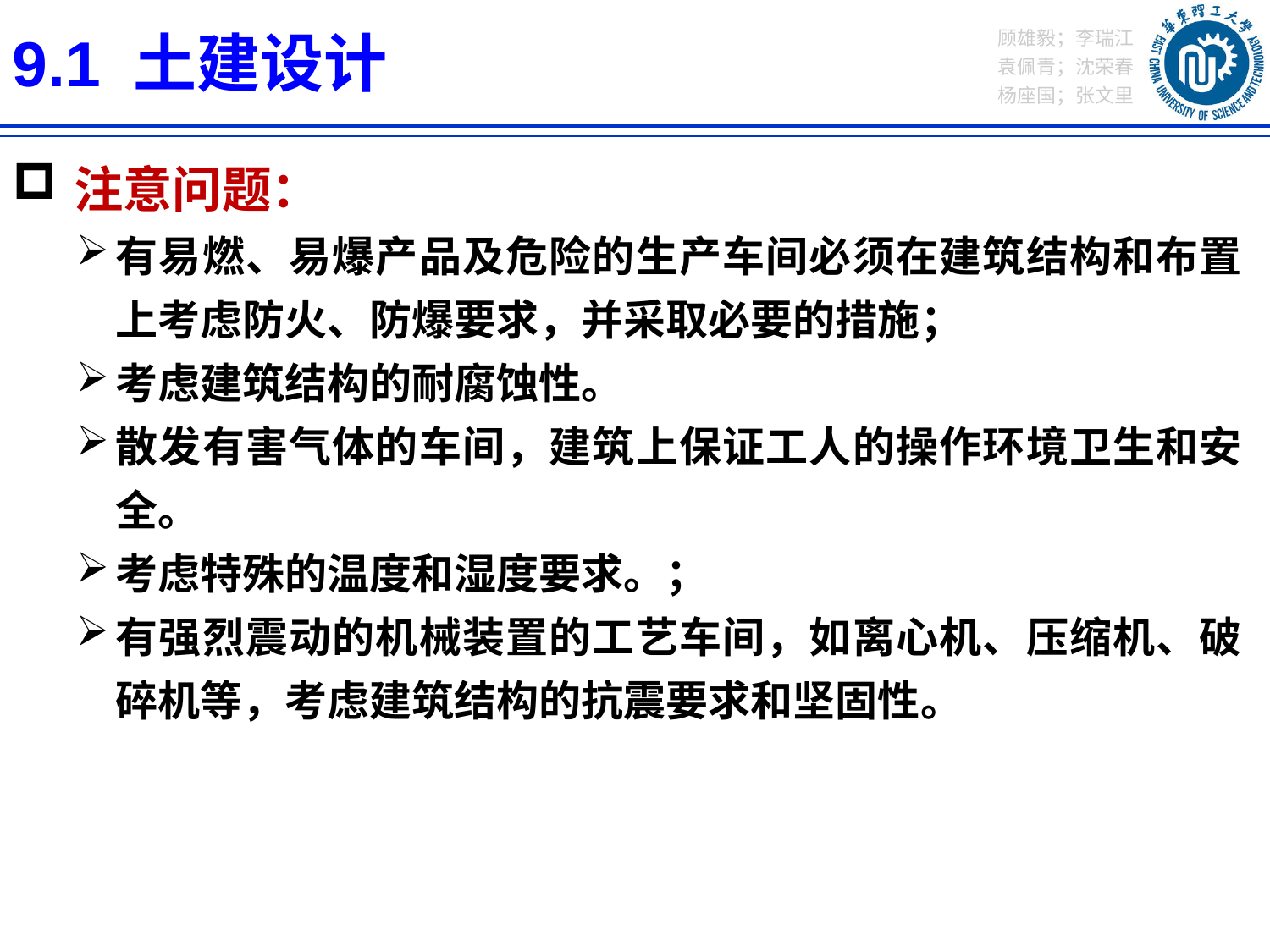

9.1 土建设计
注意问题：
有易燃、易爆产品及危险的生产车间必须在建筑结构和布置上考虑防火、防爆要求，并采取必要的措施；
考虑建筑结构的耐腐蚀性。
散发有害气体的车间，建筑上保证工人的操作环境卫生和安全。
考虑特殊的温度和湿度要求。；
有强烈震动的机械装置的工艺车间，如离心机、压缩机、破碎机等，考虑建筑结构的抗震要求和坚固性。